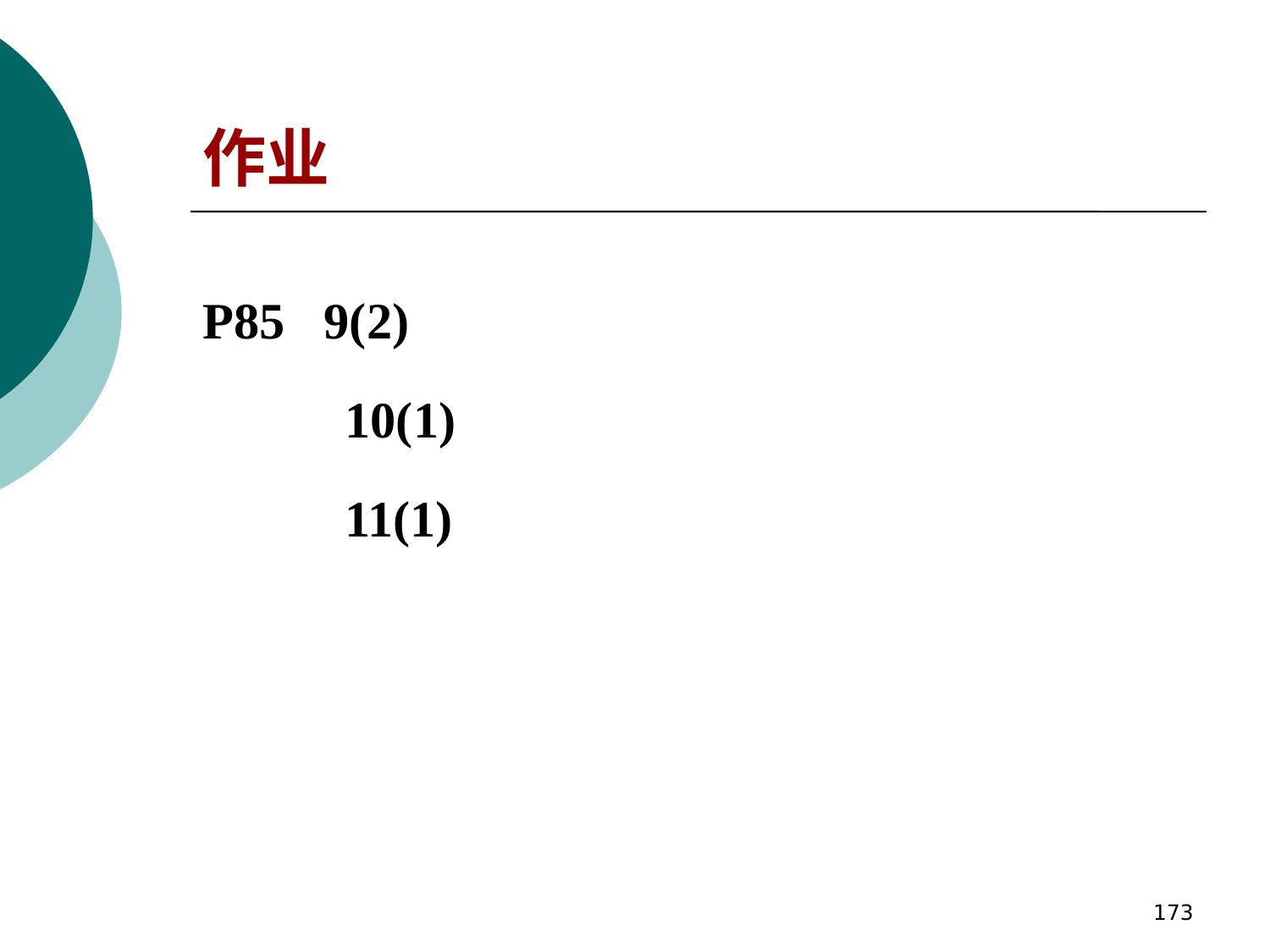

# 作业
P85   9(2)
           10(1)
           11(1)

173